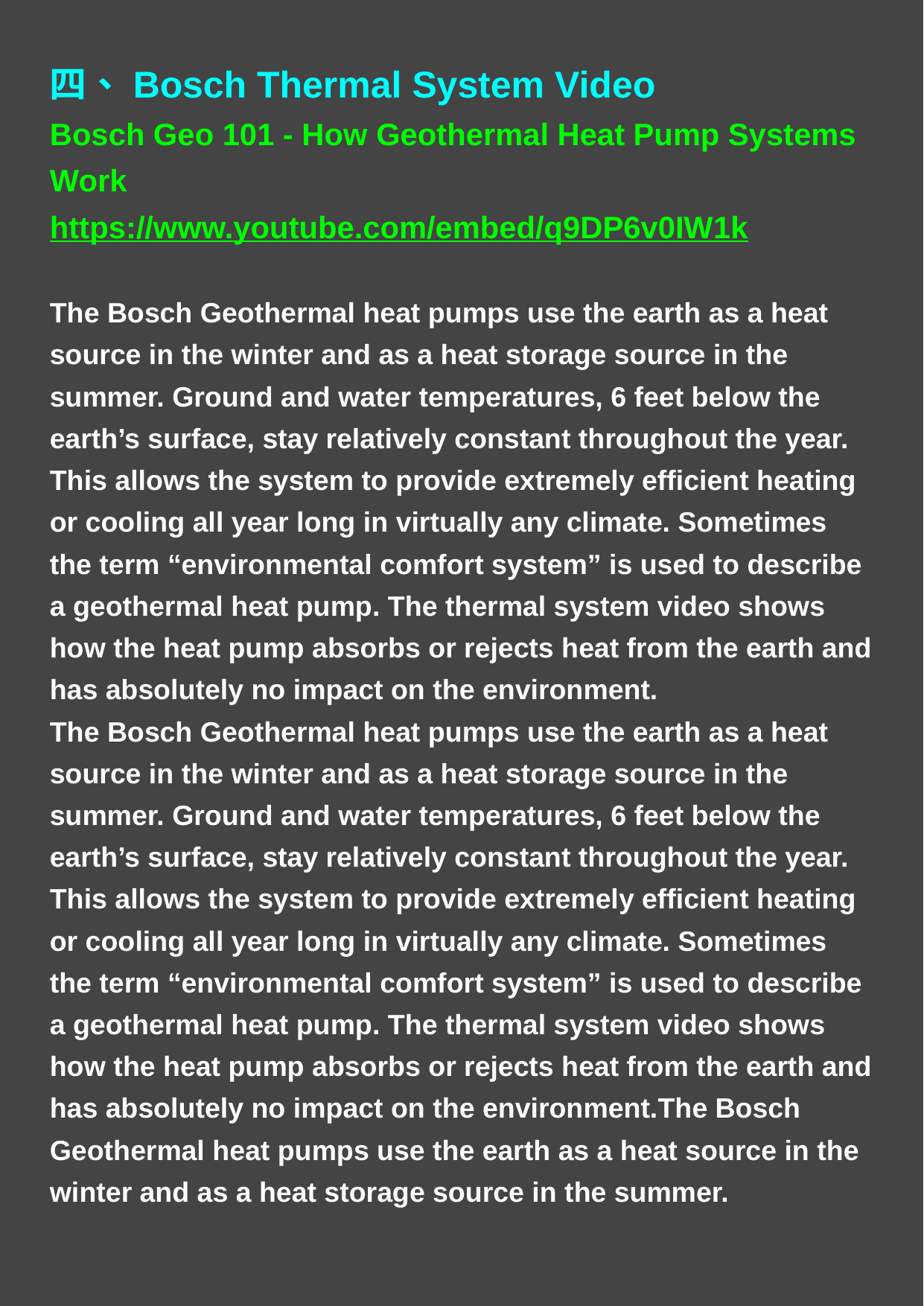

四、Bosch Thermal System Video
Bosch Geo 101 - How Geothermal Heat Pump Systems Work
https://www.youtube.com/embed/q9DP6v0IW1k

The Bosch Geothermal heat pumps use the earth as a heat source in the winter and as a heat storage source in the summer. Ground and water temperatures, 6 feet below the earth’s surface, stay relatively constant throughout the year. This allows the system to provide extremely efficient heating or cooling all year long in virtually any climate. Sometimes the term “environmental comfort system” is used to describe a geothermal heat pump. The thermal system video shows how the heat pump absorbs or rejects heat from the earth and has absolutely no impact on the environment.
The Bosch Geothermal heat pumps use the earth as a heat source in the winter and as a heat storage source in the summer. Ground and water temperatures, 6 feet below the earth’s surface, stay relatively constant throughout the year. This allows the system to provide extremely efficient heating or cooling all year long in virtually any climate. Sometimes the term “environmental comfort system” is used to describe a geothermal heat pump. The thermal system video shows how the heat pump absorbs or rejects heat from the earth and has absolutely no impact on the environment.The Bosch Geothermal heat pumps use the earth as a heat source in the winter and as a heat storage source in the summer.